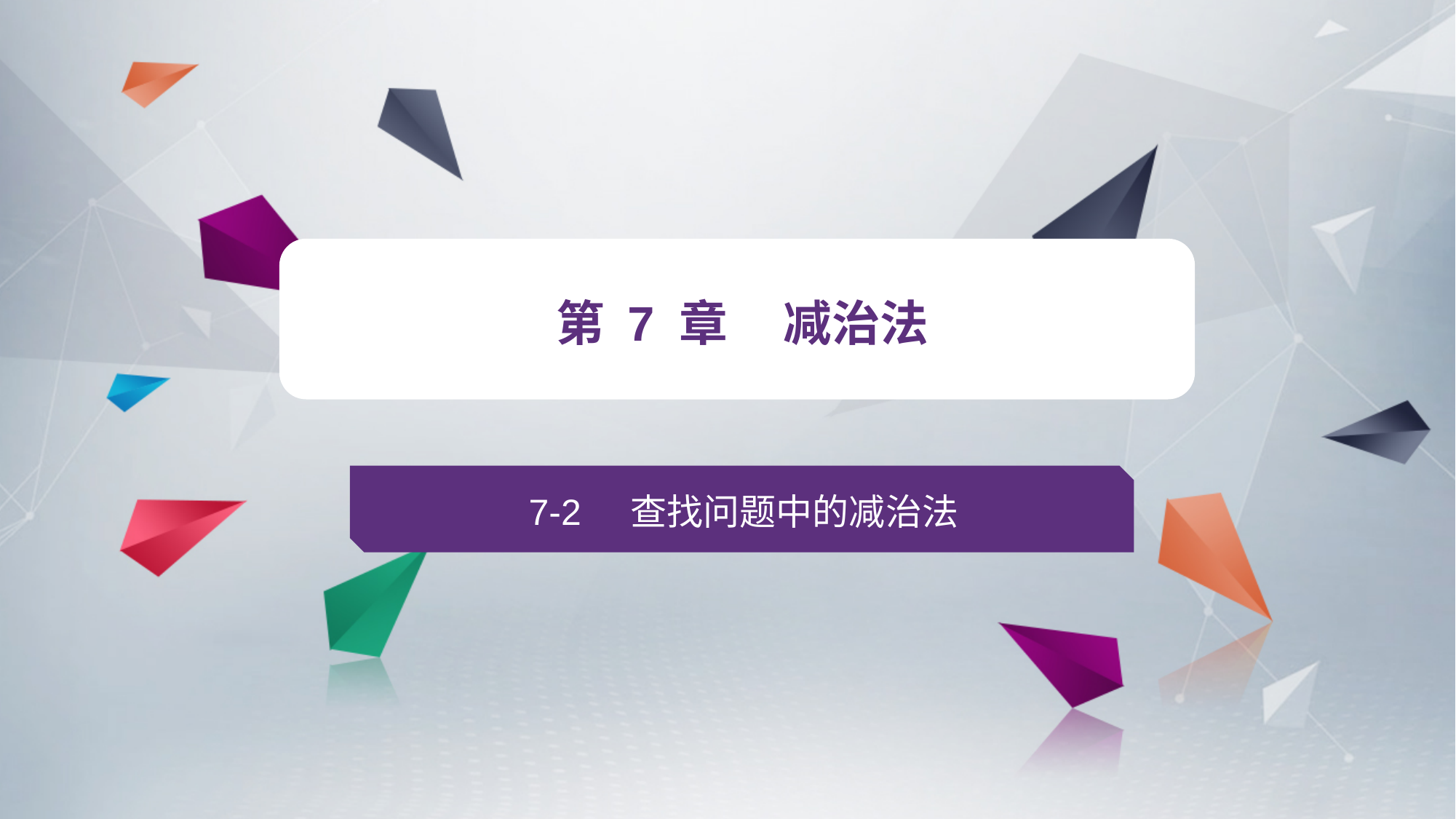

v
第 7 章     减治法

7-2    查找问题中的减治法